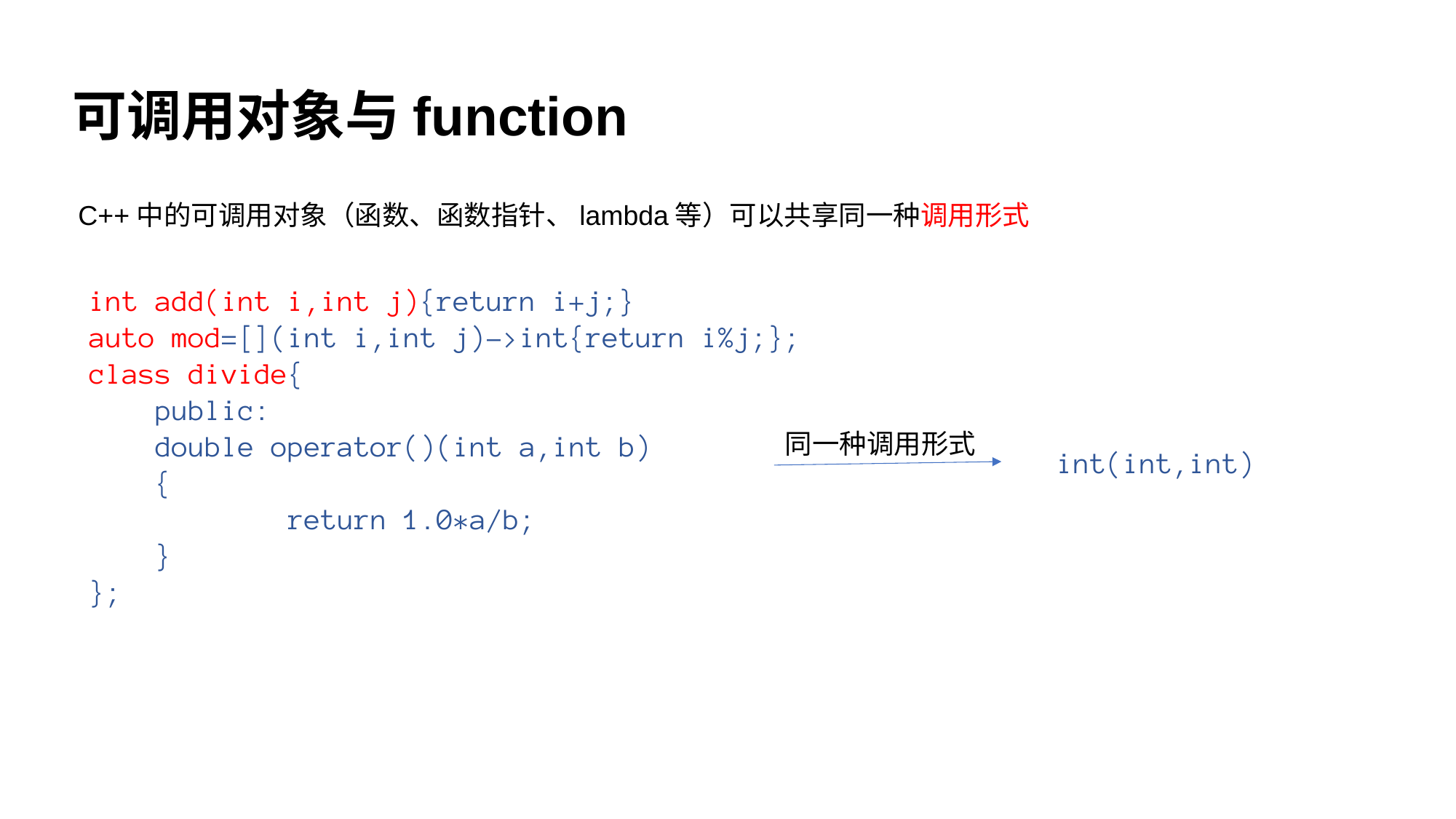

可调用对象与function
C++中的可调用对象（函数、函数指针、lambda等）可以共享同一种调用形式
int add(int i,int j){return i+j;}
auto mod=[](int i,int j)->int{return i%j;};
class divide{
    public:
    double operator()(int a,int b)
    {
            return 1.0*a/b;
    }
};

同一种调用形式
int(int,int)